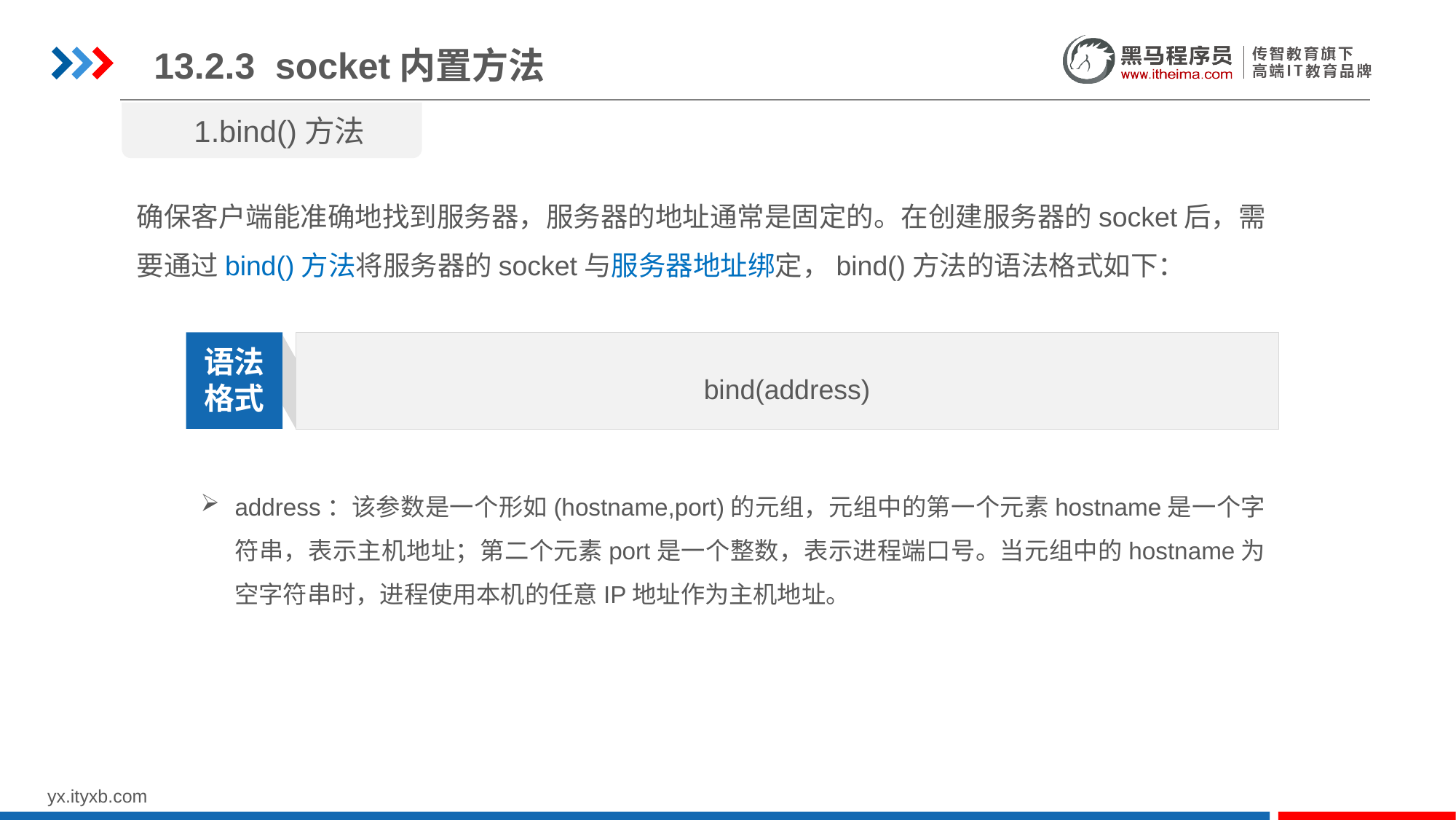

13.2.3  socket内置方法

1.bind()方法
确保客户端能准确地找到服务器，服务器的地址通常是固定的。在创建服务器的socket后，需要通过bind()方法将服务器的socket与服务器地址绑定，bind()方法的语法格式如下：

bind(address)

语法
格式
address：该参数是一个形如(hostname,port)的元组，元组中的第一个元素hostname是一个字符串，表示主机地址；第二个元素port是一个整数，表示进程端口号。当元组中的hostname为空字符串时，进程使用本机的任意IP地址作为主机地址。